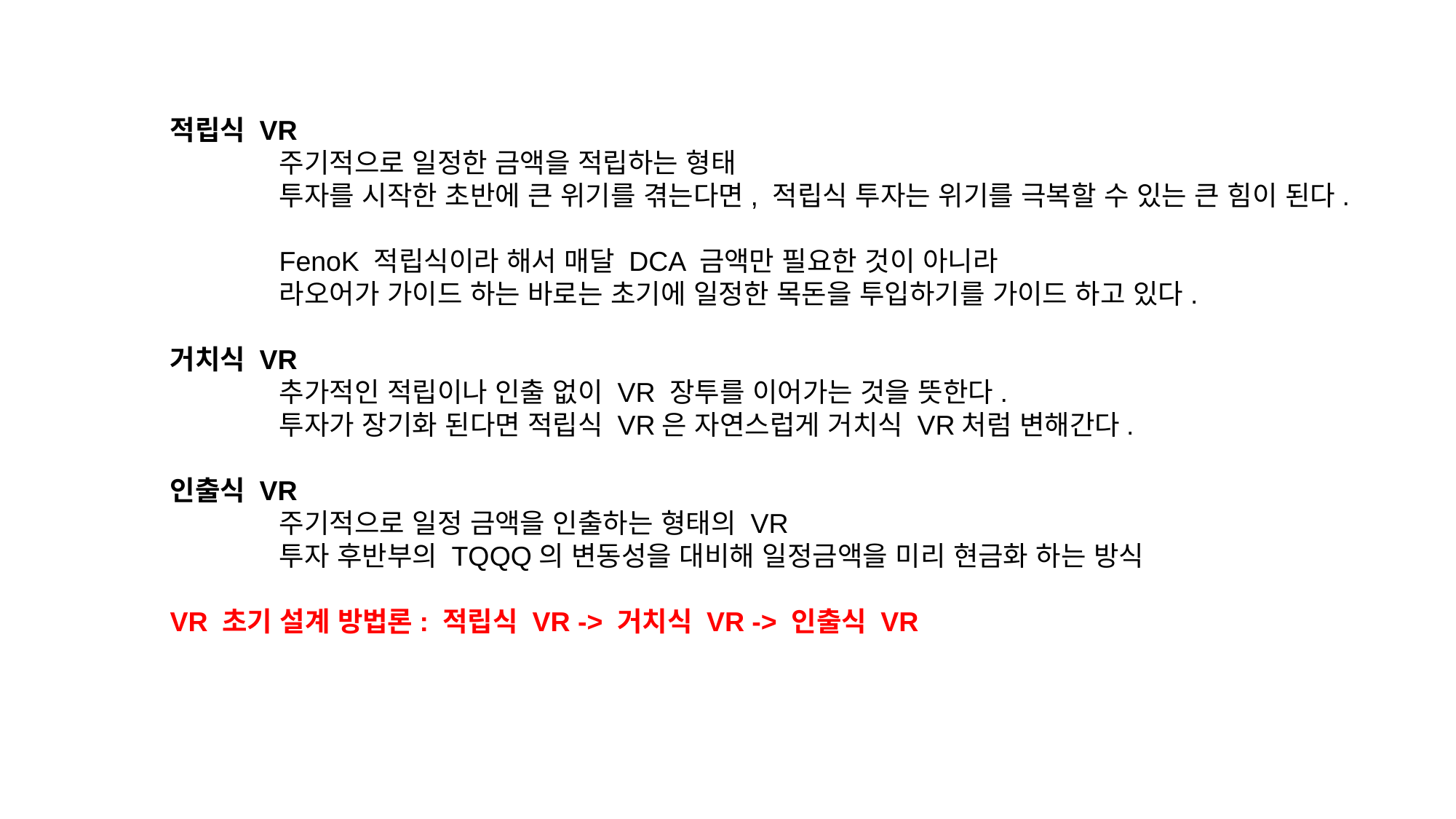

적립식 VR
	주기적으로 일정한 금액을 적립하는 형태
	투자를 시작한 초반에 큰 위기를 겪는다면, 적립식 투자는 위기를 극복할 수 있는 큰 힘이 된다.

	FenoK 적립식이라 해서 매달 DCA 금액만 필요한 것이 아니라
	라오어가 가이드 하는 바로는 초기에 일정한 목돈을 투입하기를 가이드 하고 있다.

거치식 VR
	추가적인 적립이나 인출 없이 VR 장투를 이어가는 것을 뜻한다.
	투자가 장기화 된다면 적립식 VR은 자연스럽게 거치식 VR처럼 변해간다.

인출식 VR
	주기적으로 일정 금액을 인출하는 형태의 VR
	투자 후반부의 TQQQ의 변동성을 대비해 일정금액을 미리 현금화 하는 방식

VR 초기 설계 방법론: 적립식 VR -> 거치식 VR -> 인출식 VR